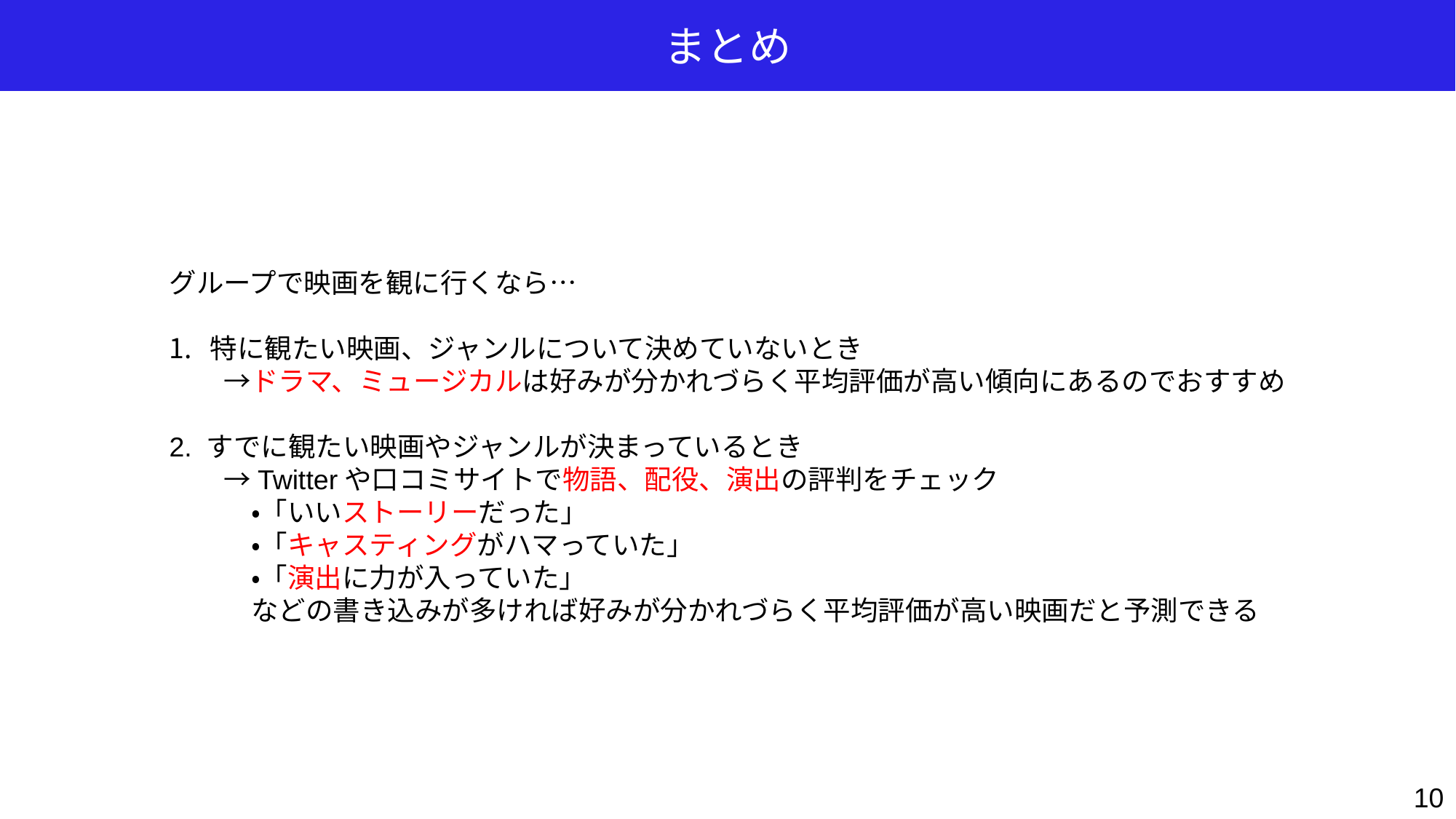

まとめ
グループで映画を観に行くなら…

特に観たい映画、ジャンルについて決めていないとき
　　→ドラマ、ミュージカルは好みが分かれづらく平均評価が高い傾向にあるのでおすすめ

2. すでに観たい映画やジャンルが決まっているとき
　　→Twitterや口コミサイトで物語、配役、演出の評判をチェック
　　　・「いいストーリーだった」
　　　・「キャスティングがハマっていた」
　　　・「演出に力が入っていた」
　　　などの書き込みが多ければ好みが分かれづらく平均評価が高い映画だと予測できる
10